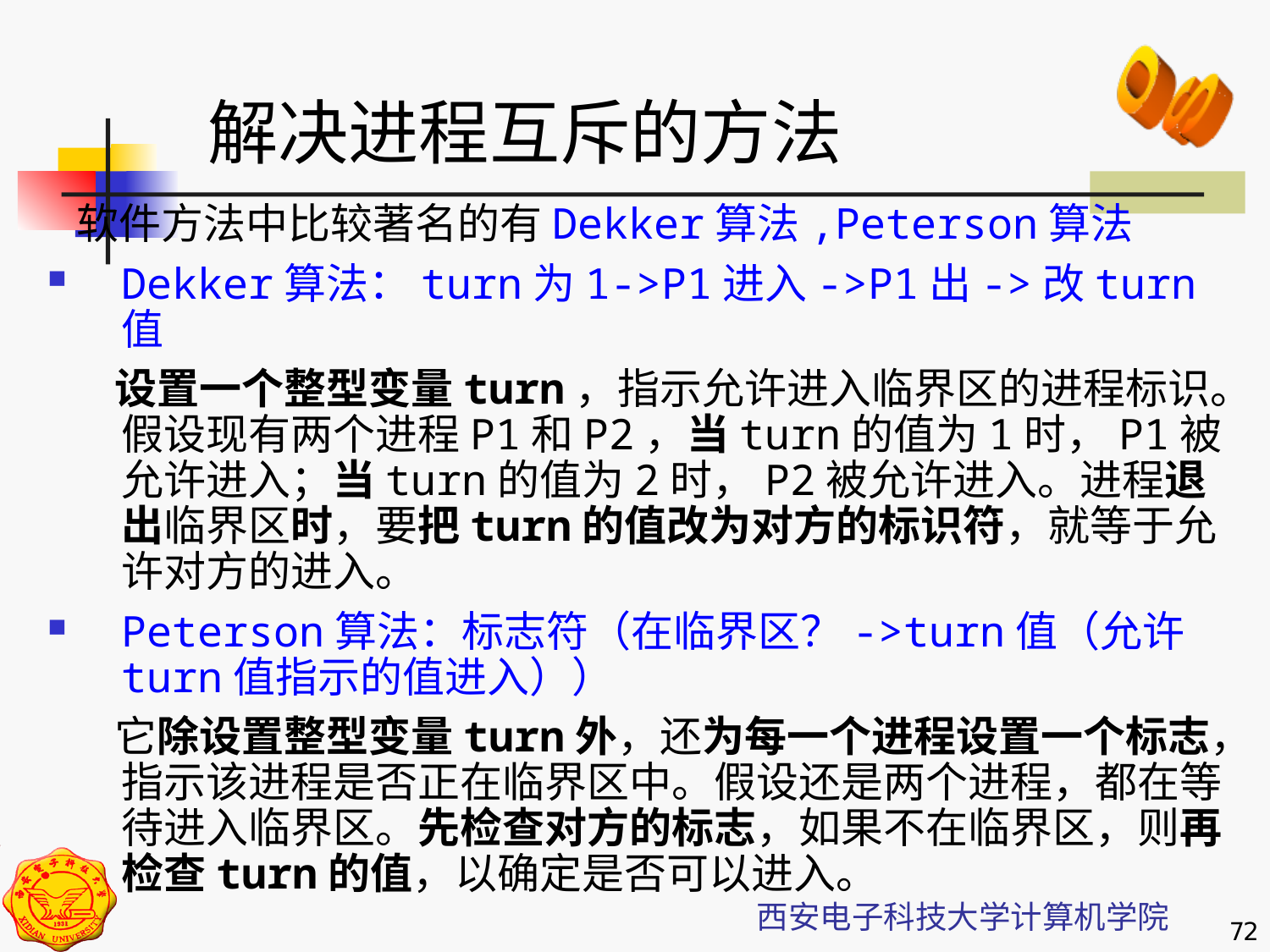

解决进程互斥的方法
  软件方法中比较著名的有Dekker算法,Peterson算法
Dekker算法：turn为1->P1进入->P1出->改turn值
      设置一个整型变量turn，指示允许进入临界区的进程标识。假设现有两个进程P1和P2，当turn的值为1时，P1被允许进入；当turn的值为2时，P2被允许进入。进程退出临界区时，要把turn的值改为对方的标识符，就等于允许对方的进入。
Peterson算法：标志符（在临界区？->turn值（允许turn值指示的值进入））
      它除设置整型变量turn外，还为每一个进程设置一个标志，指示该进程是否正在临界区中。假设还是两个进程，都在等待进入临界区。先检查对方的标志，如果不在临界区，则再检查turn的值，以确定是否可以进入。
72